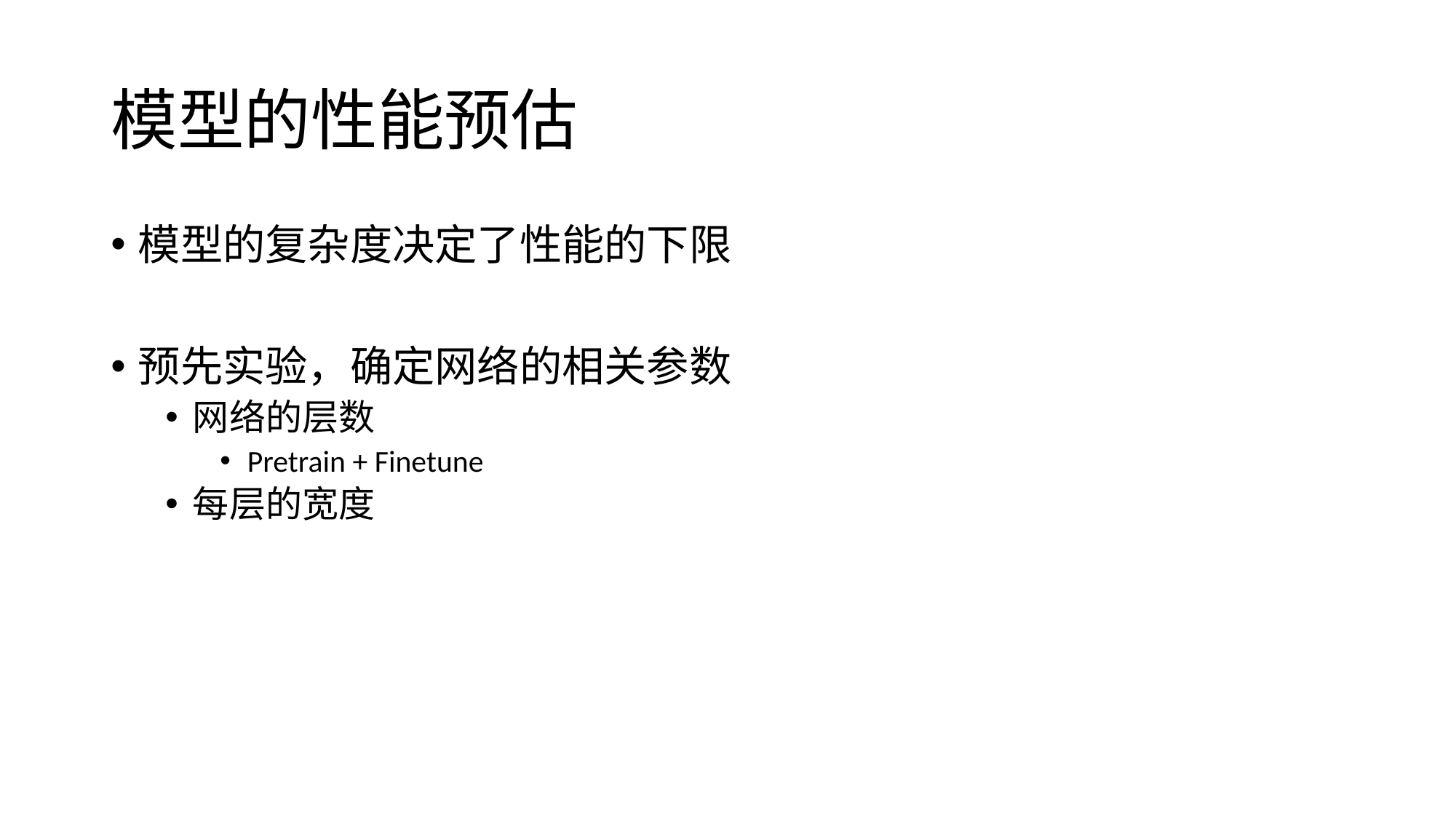

# 模型的性能预估
模型的复杂度决定了性能的下限

预先实验，确定网络的相关参数
网络的层数
Pretrain + Finetune
每层的宽度